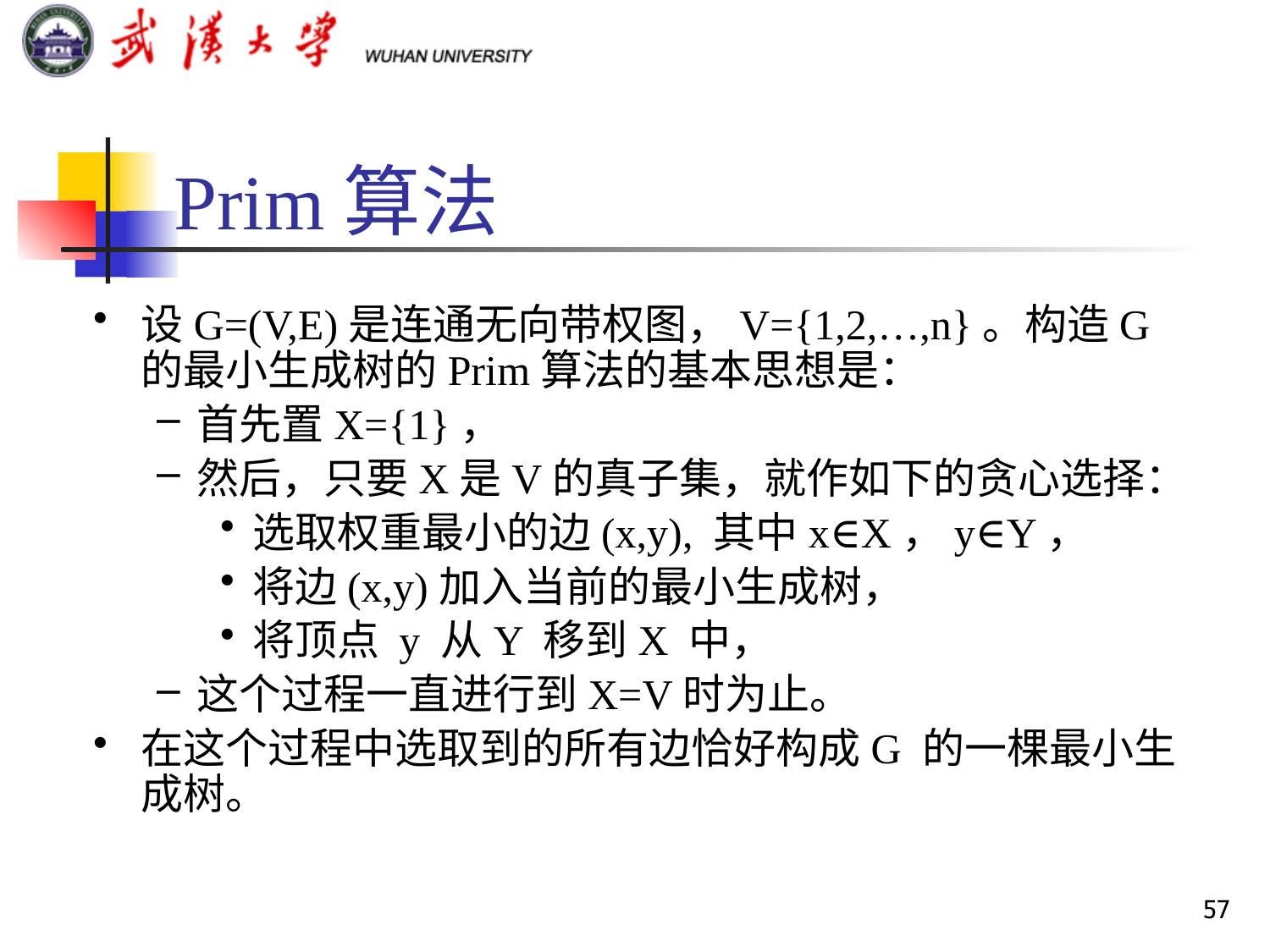

Prim算法
设G=(V,E)是连通无向带权图，V={1,2,…,n}。构造G 的最小生成树的Prim算法的基本思想是：
首先置X={1}，
然后，只要X是V的真子集，就作如下的贪心选择：
选取权重最小的边(x,y), 其中x∈X，y∈Y，
将边(x,y)加入当前的最小生成树，
将顶点 y 从Y 移到X 中，
这个过程一直进行到X=V时为止。
在这个过程中选取到的所有边恰好构成G 的一棵最小生成树。
57